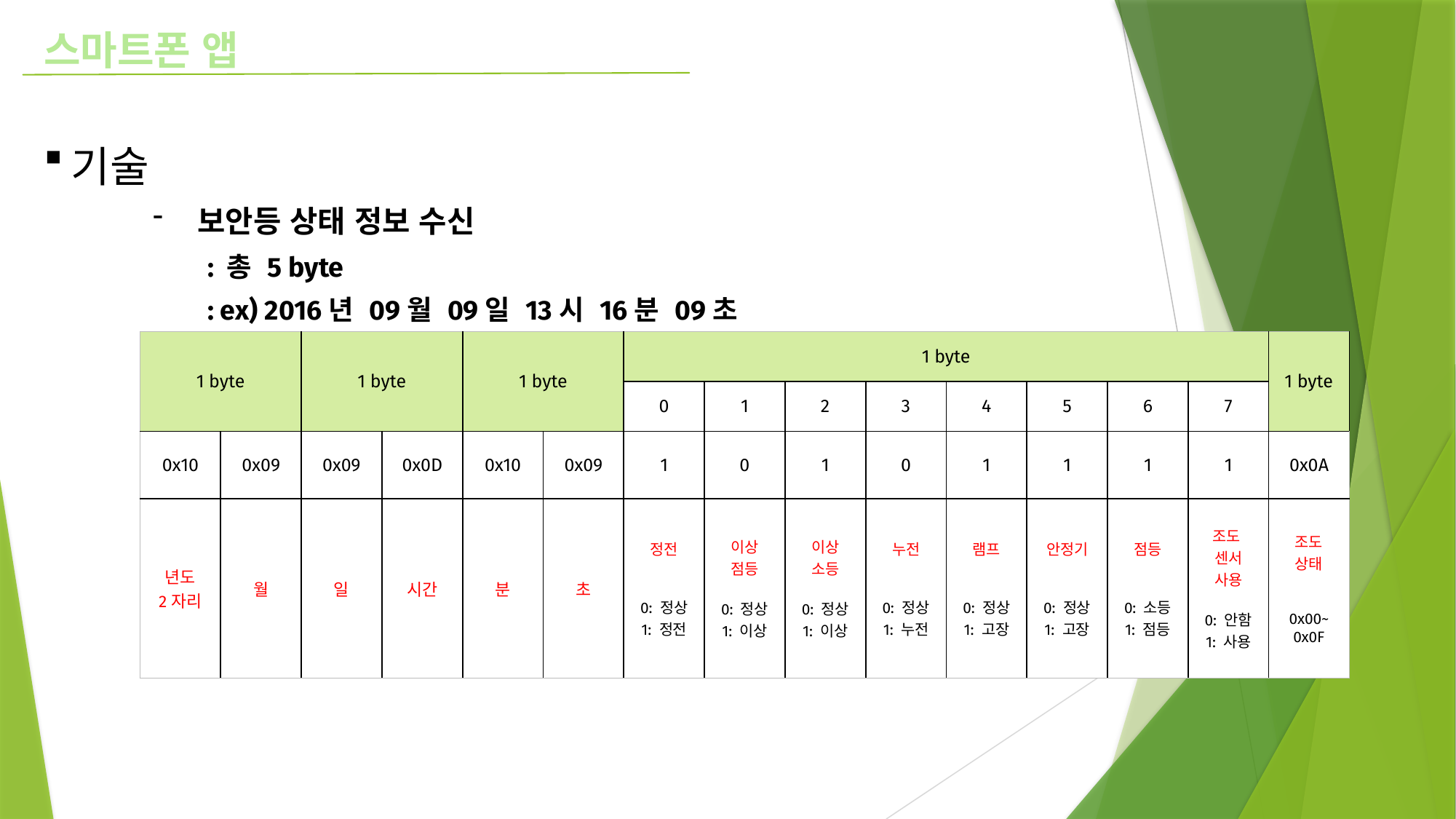

스마트폰 앱
기술
 보안등 상태 정보 수신
: 총 5 byte
: ex) 2016년 09월 09일 13시 16분 09초

| 1 byte |  | 1 byte |  | 1 byte |  | 1 byte |  |  |  |  |  |  |  | 1 byte |
| --- | --- | --- | --- | --- | --- | --- | --- | --- | --- | --- | --- | --- | --- | --- |
|  |  |  |  |  |  | 0 | 1 | 2 | 3 | 4 | 5 | 6 | 7 |  |
| 0x10 | 0x09 | 0x09 | 0x0D | 0x10 | 0x09 | 1 | 0 | 1 | 0 | 1 | 1 | 1 | 1 | 0x0A |
| 년도 2자리 | 월 | 일 | 시간 | 분 | 초 | 정전 0: 정상 1: 정전 | 이상 점등 0: 정상 1: 이상 | 이상 소등 0: 정상 1: 이상 | 누전 0: 정상 1: 누전 | 램프 0: 정상 1: 고장 | 안정기 0: 정상 1: 고장 | 점등 0: 소등 1: 점등 | 조도 센서 사용 0: 안함 1: 사용 | 조도 상태 0x00~ 0x0F |